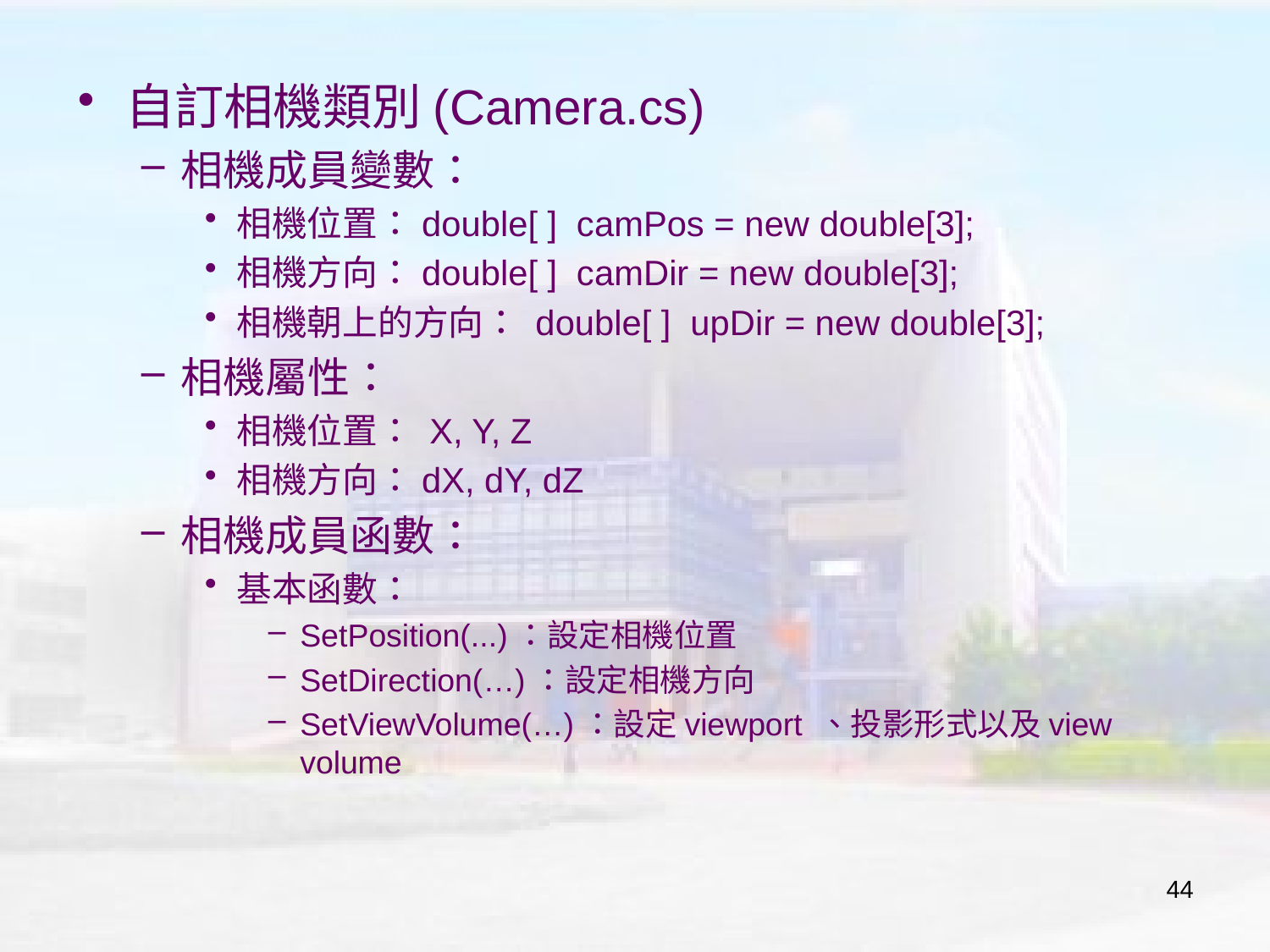

自訂相機類別(Camera.cs)
相機成員變數：
相機位置：double[ ]  camPos = new double[3];
相機方向：double[ ]  camDir = new double[3];
相機朝上的方向： double[ ]  upDir = new double[3];
相機屬性：
相機位置： X, Y, Z
相機方向：dX, dY, dZ
相機成員函數：
基本函數：
SetPosition(...)：設定相機位置
SetDirection(…)：設定相機方向
SetViewVolume(…)：設定viewport 、投影形式以及view volume
44